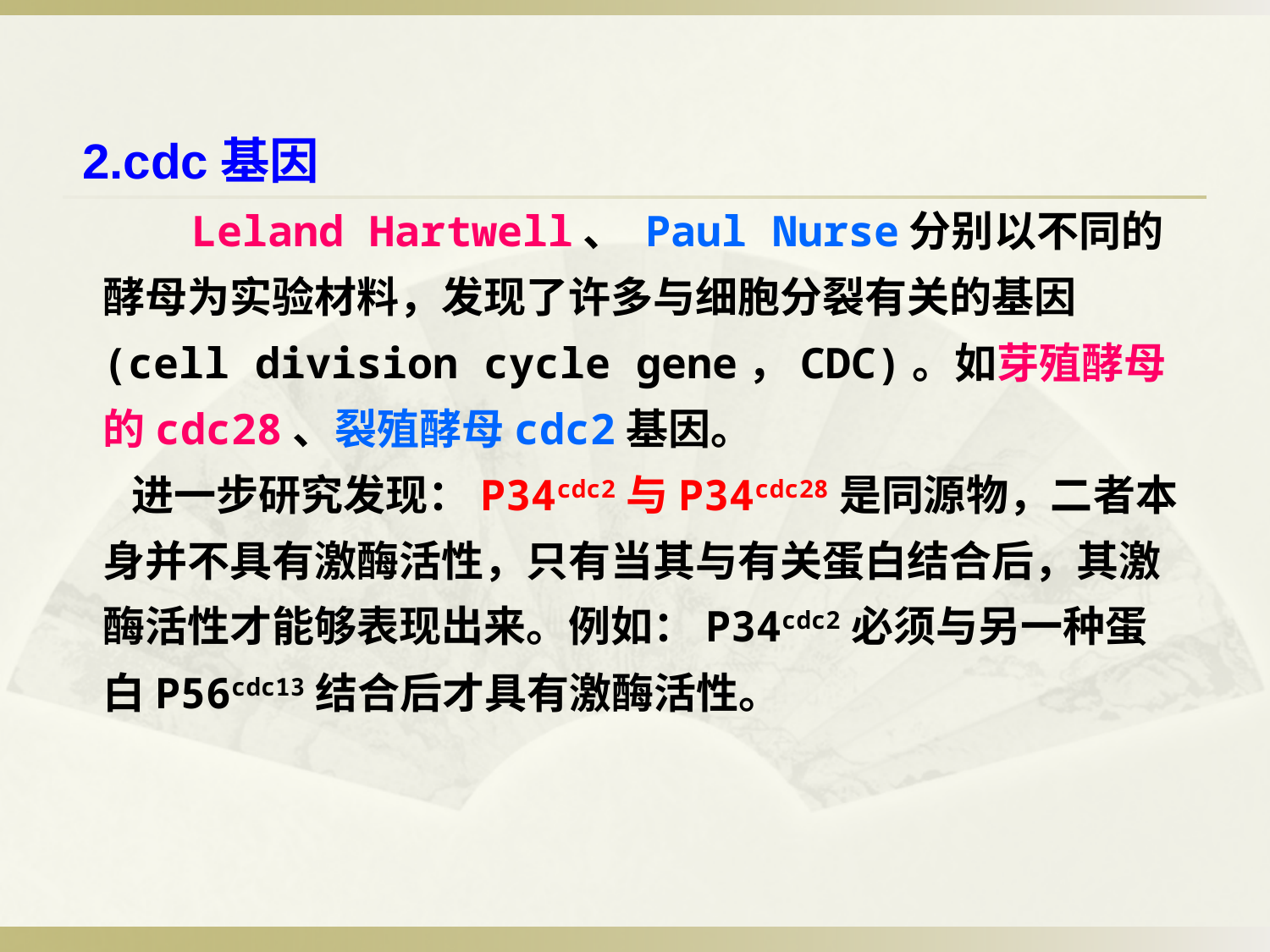

2.cdc基因
　　　Leland Hartwell、 Paul Nurse分别以不同的酵母为实验材料，发现了许多与细胞分裂有关的基因(cell division cycle gene，CDC)。如芽殖酵母的cdc28、裂殖酵母cdc2基因。
       进一步研究发现：P34cdc2与P34cdc28是同源物，二者本身并不具有激酶活性，只有当其与有关蛋白结合后，其激酶活性才能够表现出来。例如：P34cdc2必须与另一种蛋白P56cdc13结合后才具有激酶活性。